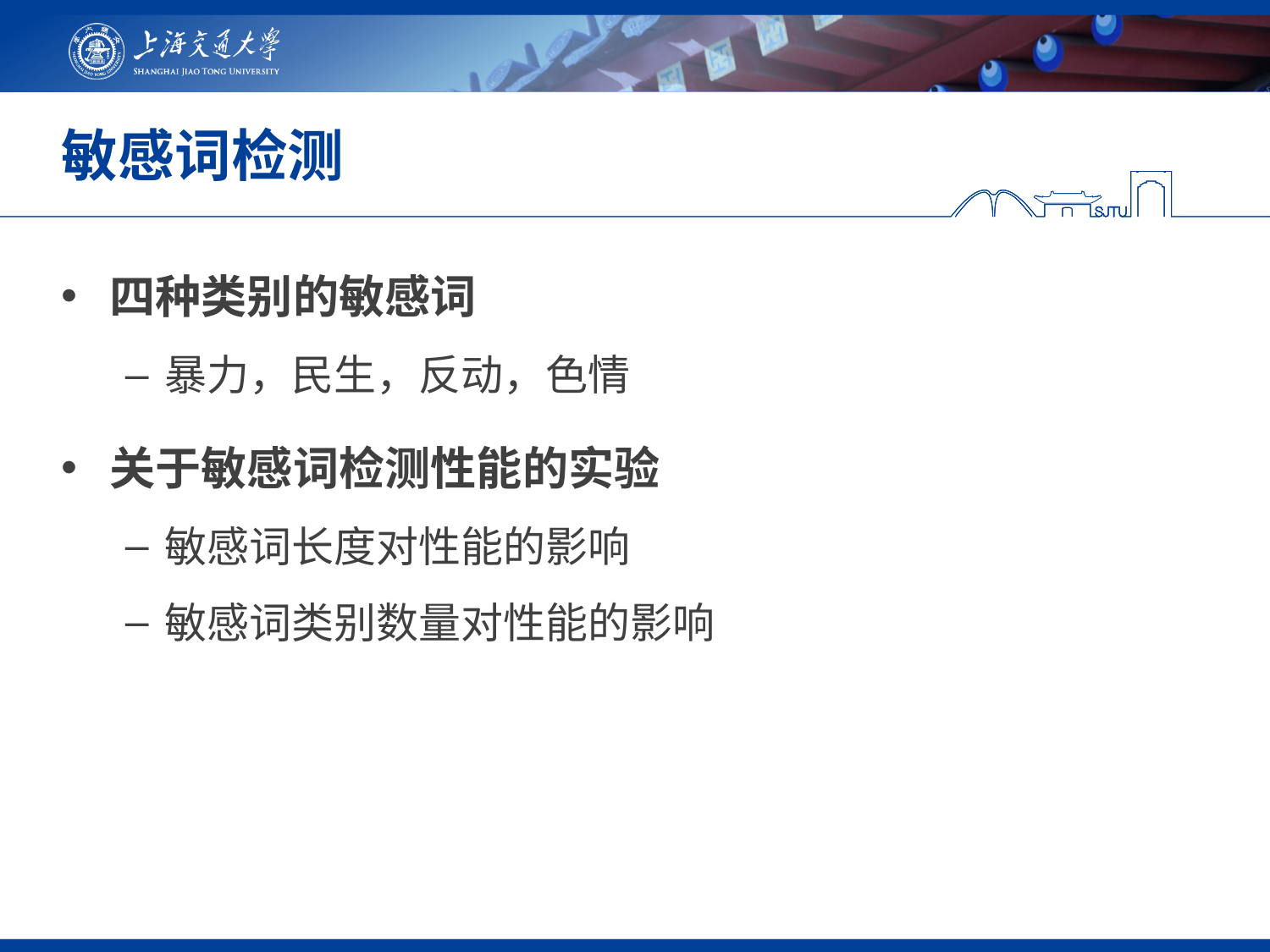

敏感词检测
四种类别的敏感词
暴力，民生，反动，色情
关于敏感词检测性能的实验
敏感词长度对性能的影响
敏感词类别数量对性能的影响